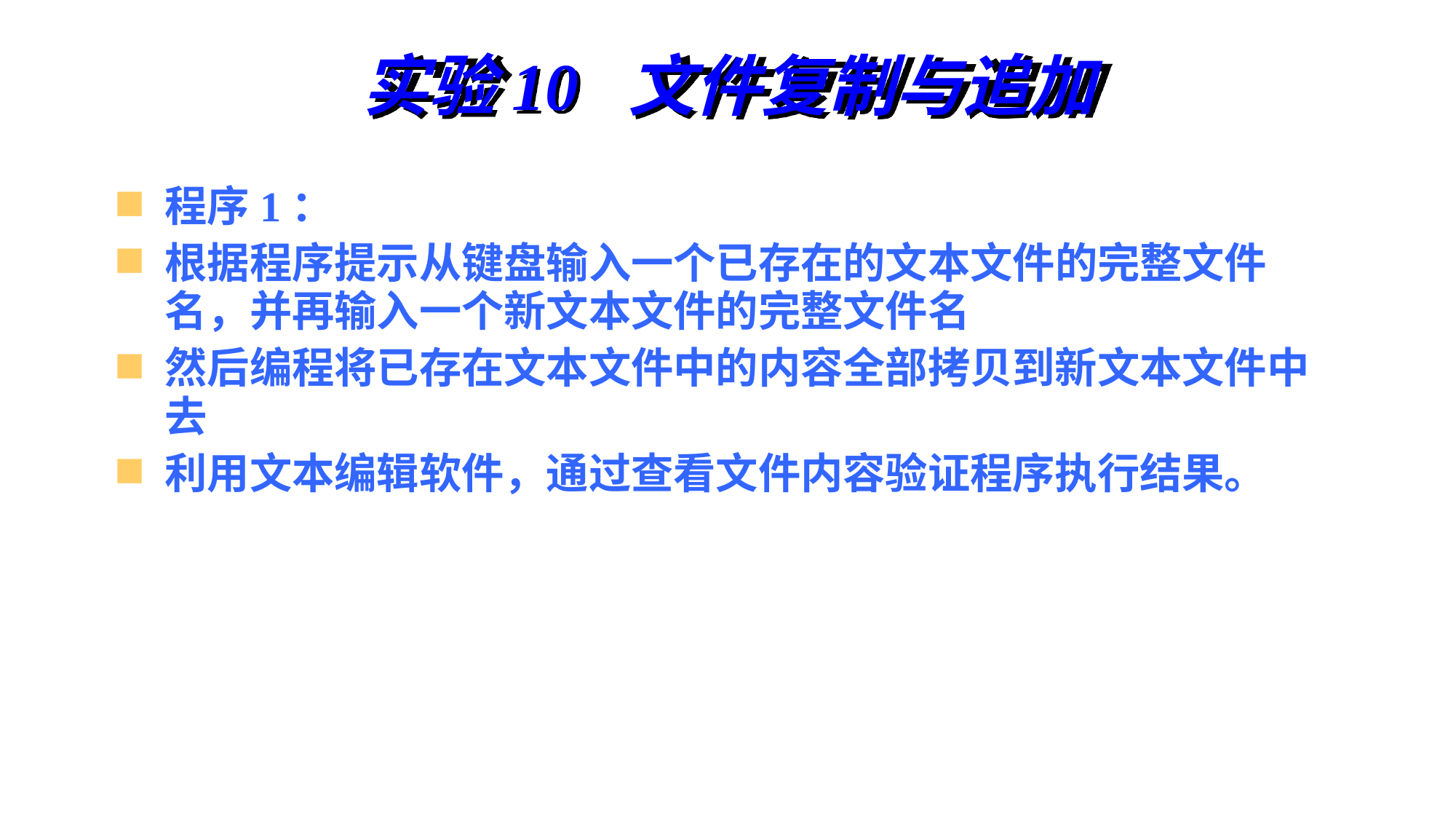

# 实验10  文件复制与追加
程序1：
根据程序提示从键盘输入一个已存在的文本文件的完整文件名，并再输入一个新文本文件的完整文件名
然后编程将已存在文本文件中的内容全部拷贝到新文本文件中去
利用文本编辑软件，通过查看文件内容验证程序执行结果。